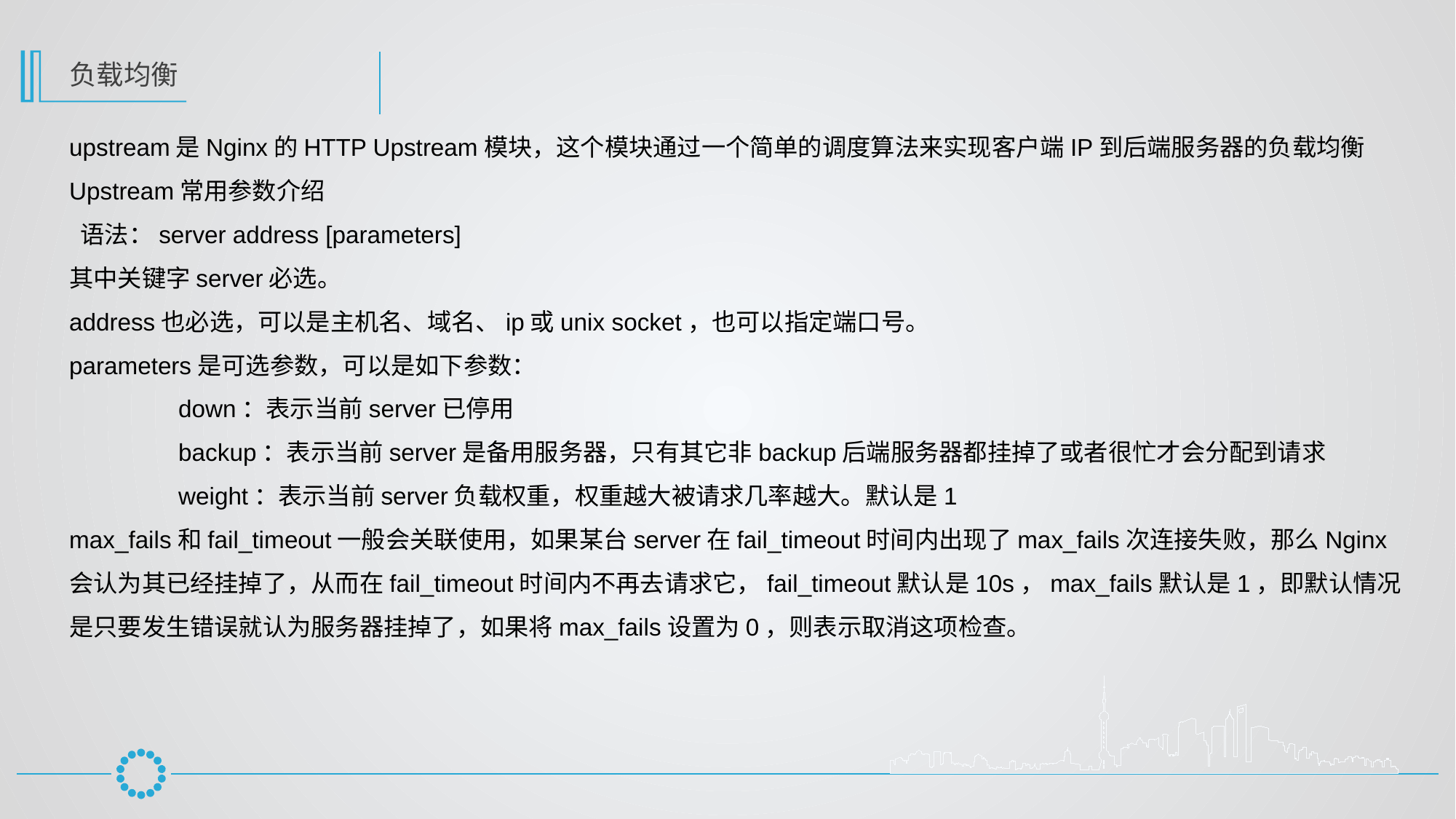

负载均衡
upstream是Nginx的HTTP Upstream模块，这个模块通过一个简单的调度算法来实现客户端IP到后端服务器的负载均衡
Upstream常用参数介绍
 语法：server address [parameters]
其中关键字server必选。
address也必选，可以是主机名、域名、ip或unix socket，也可以指定端口号。
parameters是可选参数，可以是如下参数：
	down：表示当前server已停用
	backup：表示当前server是备用服务器，只有其它非backup后端服务器都挂掉了或者很忙才会分配到请求
	weight：表示当前server负载权重，权重越大被请求几率越大。默认是1
max_fails和fail_timeout一般会关联使用，如果某台server在fail_timeout时间内出现了max_fails次连接失败，那么Nginx会认为其已经挂掉了，从而在fail_timeout时间内不再去请求它，fail_timeout默认是10s，max_fails默认是1，即默认情况是只要发生错误就认为服务器挂掉了，如果将max_fails设置为0，则表示取消这项检查。

25